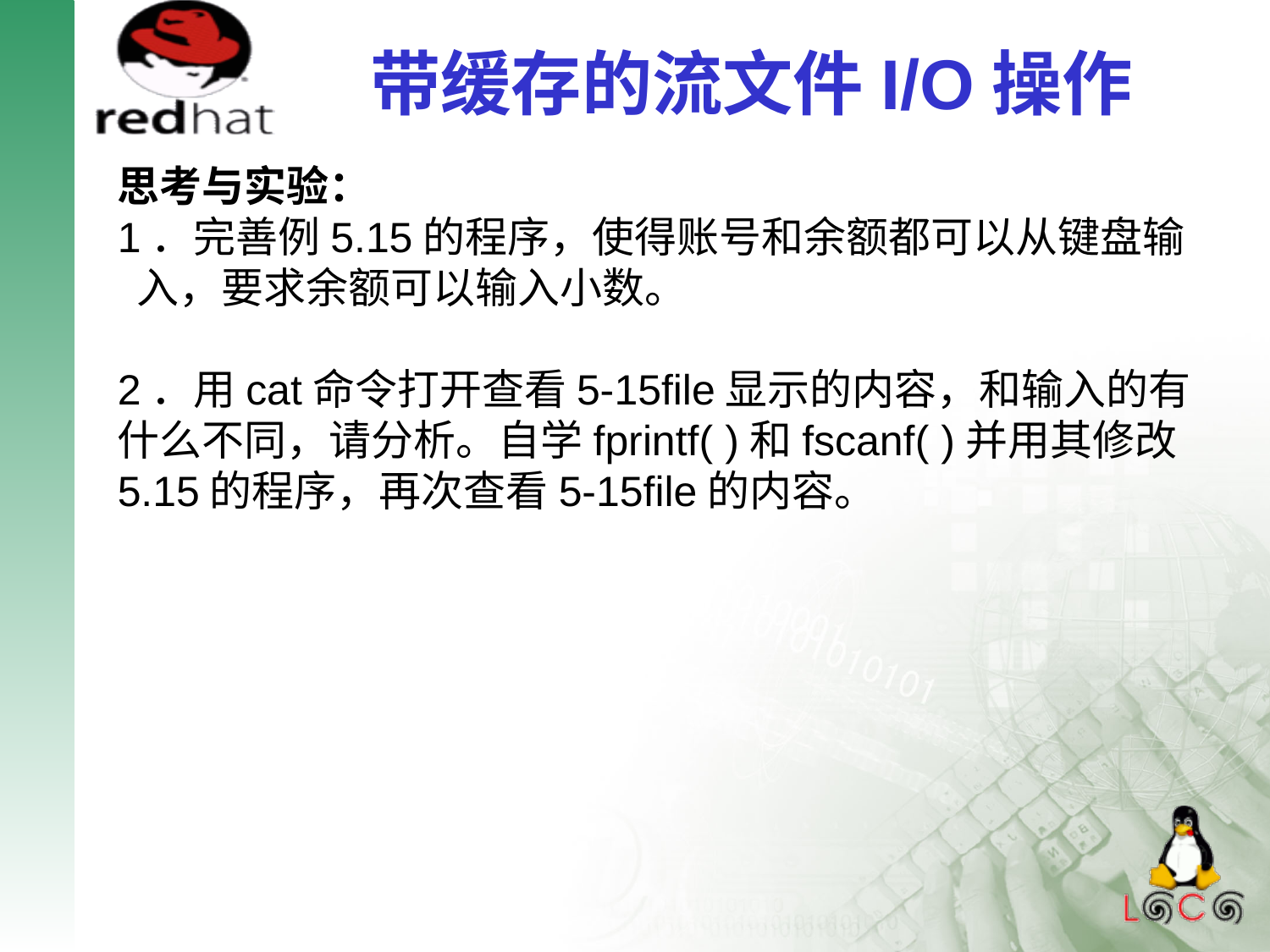

# 带缓存的流文件I/O操作
思考与实验：
1．完善例5.15的程序，使得账号和余额都可以从键盘输    入，要求余额可以输入小数。

2．用cat命令打开查看5-15file显示的内容，和输入的有什么不同，请分析。自学fprintf( )和fscanf( )并用其修改5.15的程序，再次查看5-15file的内容。